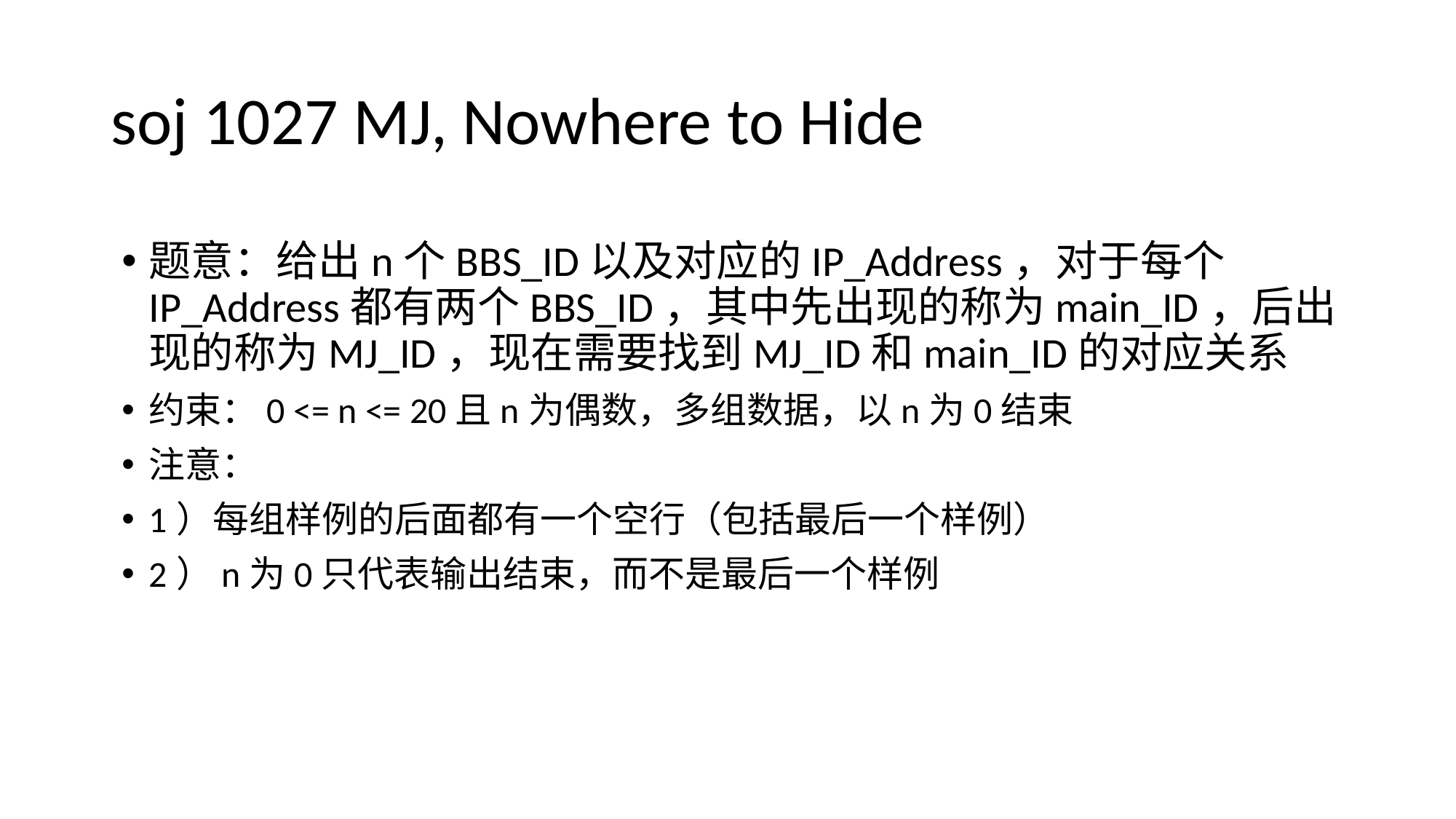

# soj 1027 MJ, Nowhere to Hide

题意：给出n个BBS_ID以及对应的IP_Address，对于每个IP_Address都有两个BBS_ID，其中先出现的称为main_ID，后出现的称为MJ_ID，现在需要找到MJ_ID和main_ID的对应关系
约束：0 <= n <= 20且n为偶数，多组数据，以n为0结束
注意：
1）每组样例的后面都有一个空行（包括最后一个样例）
2）n为0只代表输出结束，而不是最后一个样例